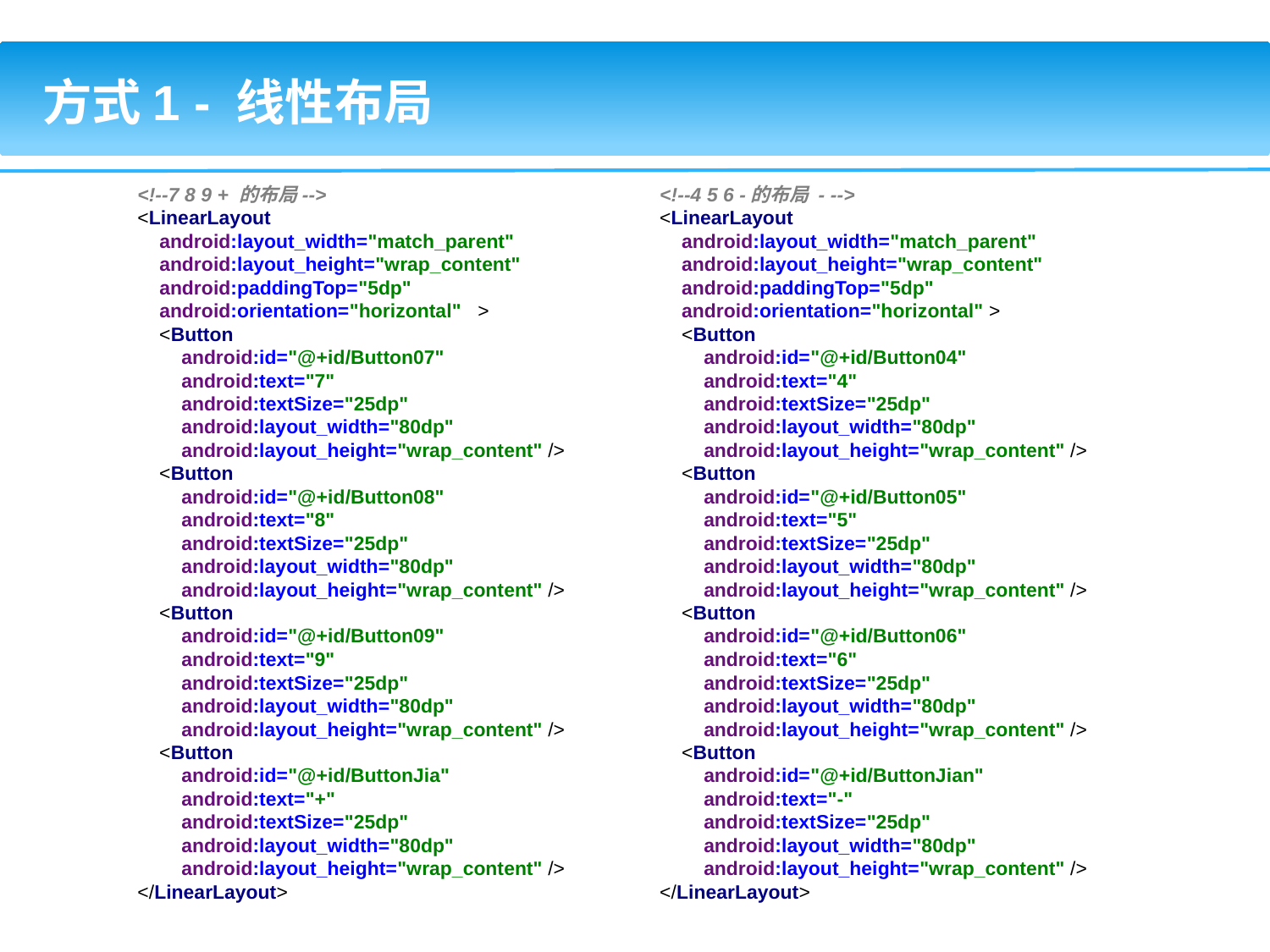

方式1 - 线性布局
<!--7 8 9 + 的布局-->
<LinearLayout
    android:layout_width="match_parent"
    android:layout_height="wrap_content"
    android:paddingTop="5dp"
    android:orientation="horizontal"   >
    <Button
        android:id="@+id/Button07"
        android:text="7"
        android:textSize="25dp"
        android:layout_width="80dp"
        android:layout_height="wrap_content" />
    <Button
        android:id="@+id/Button08"
        android:text="8"
        android:textSize="25dp"
        android:layout_width="80dp"
        android:layout_height="wrap_content" />
    <Button
        android:id="@+id/Button09"
        android:text="9"
        android:textSize="25dp"
        android:layout_width="80dp"
        android:layout_height="wrap_content" />
    <Button
        android:id="@+id/ButtonJia"
        android:text="+"
        android:textSize="25dp"
        android:layout_width="80dp"
        android:layout_height="wrap_content" />
</LinearLayout>
<!--4 5 6 -的布局 - -->
<LinearLayout
    android:layout_width="match_parent"
    android:layout_height="wrap_content"
    android:paddingTop="5dp"
    android:orientation="horizontal" >
    <Button
        android:id="@+id/Button04"
        android:text="4"
        android:textSize="25dp"
        android:layout_width="80dp"
        android:layout_height="wrap_content" />
    <Button
        android:id="@+id/Button05"
        android:text="5"
        android:textSize="25dp"
        android:layout_width="80dp"
        android:layout_height="wrap_content" />
    <Button
        android:id="@+id/Button06"
        android:text="6"
        android:textSize="25dp"
        android:layout_width="80dp"
        android:layout_height="wrap_content" />
    <Button
        android:id="@+id/ButtonJian"
        android:text="-"
        android:textSize="25dp"
        android:layout_width="80dp"
        android:layout_height="wrap_content" />
</LinearLayout>